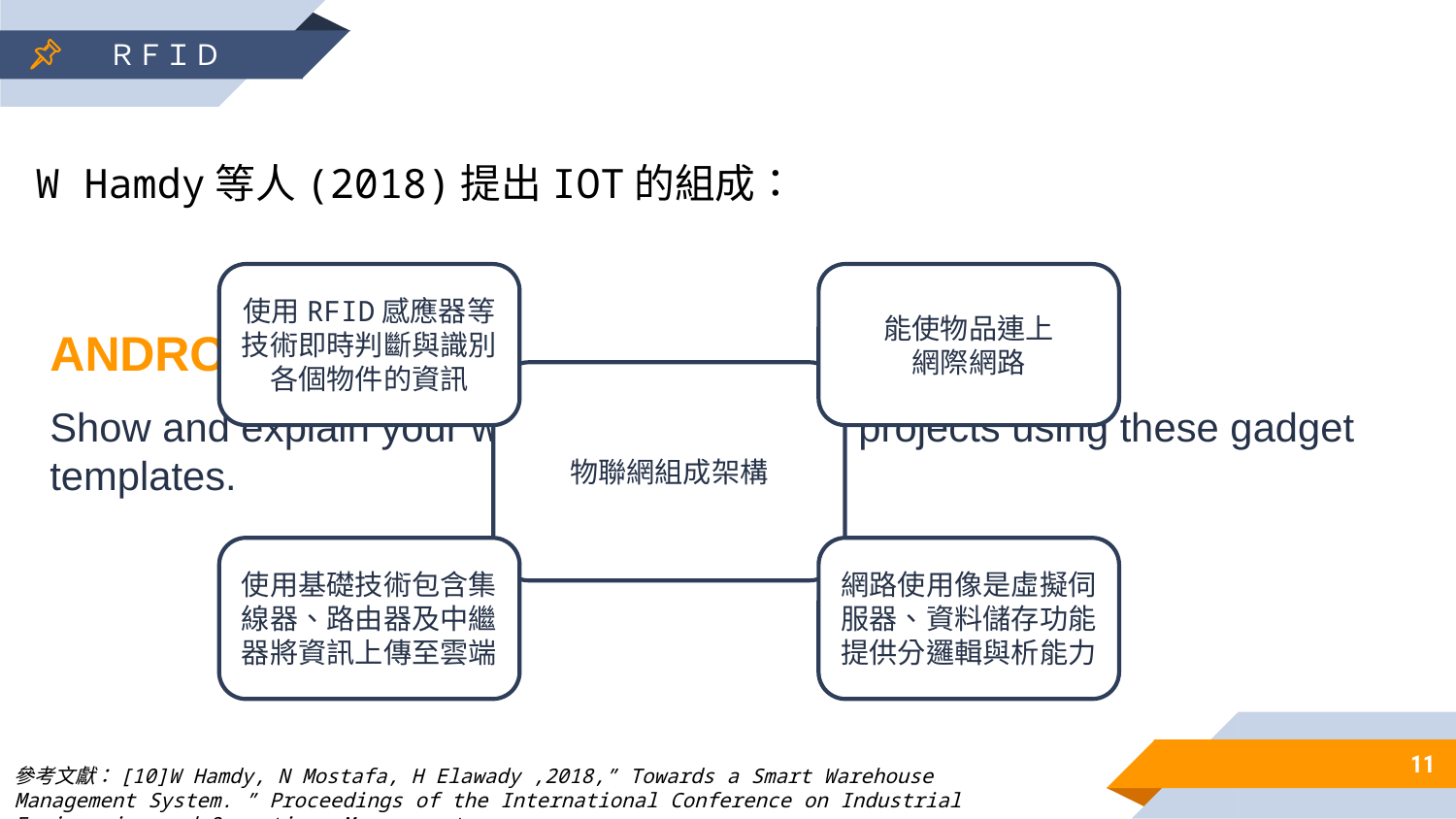

ＲＦＩＤ

ANDROID PROJECT
Show and explain your web, app or software projects using these gadget templates.
W Hamdy等人(2018)提出IOT的組成：
能使物品連上
網際網路
使用RFID感應器等技術即時判斷與識別各個物件的資訊
物聯網組成架構
網路使用像是虛擬伺服器、資料儲存功能
提供分邏輯與析能力
使用基礎技術包含集線器、路由器及中繼器將資訊上傳至雲端
11
參考文獻：[10]W Hamdy, N Mostafa, H Elawady ,2018,” Towards a Smart Warehouse Management System. ” Proceedings of the International Conference on Industrial Engineering and Operations Management.